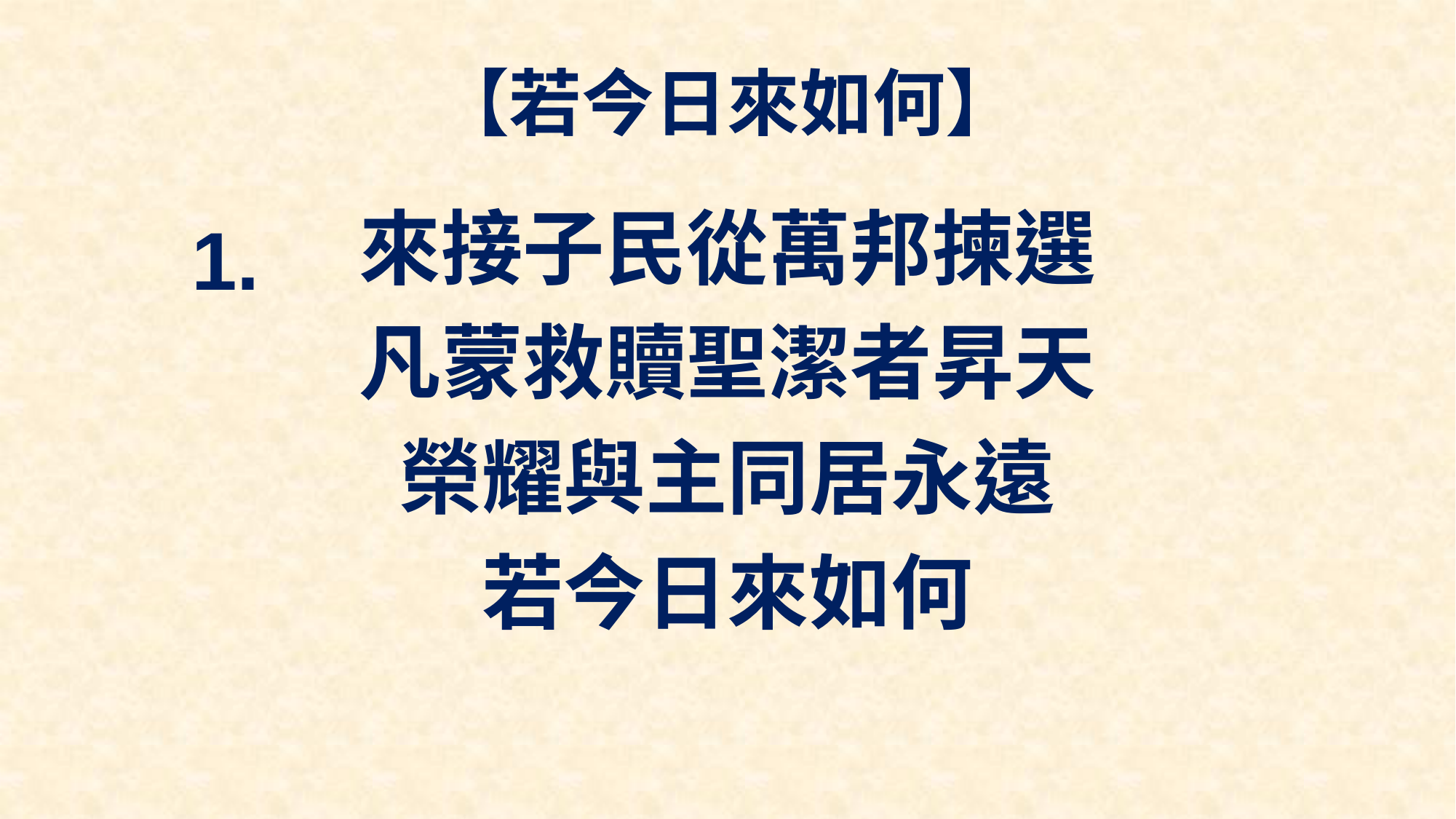

# 【若今日來如何】
來接子民從萬邦揀選
凡蒙救贖聖潔者昇天
榮耀與主同居永遠
若今日來如何
1.